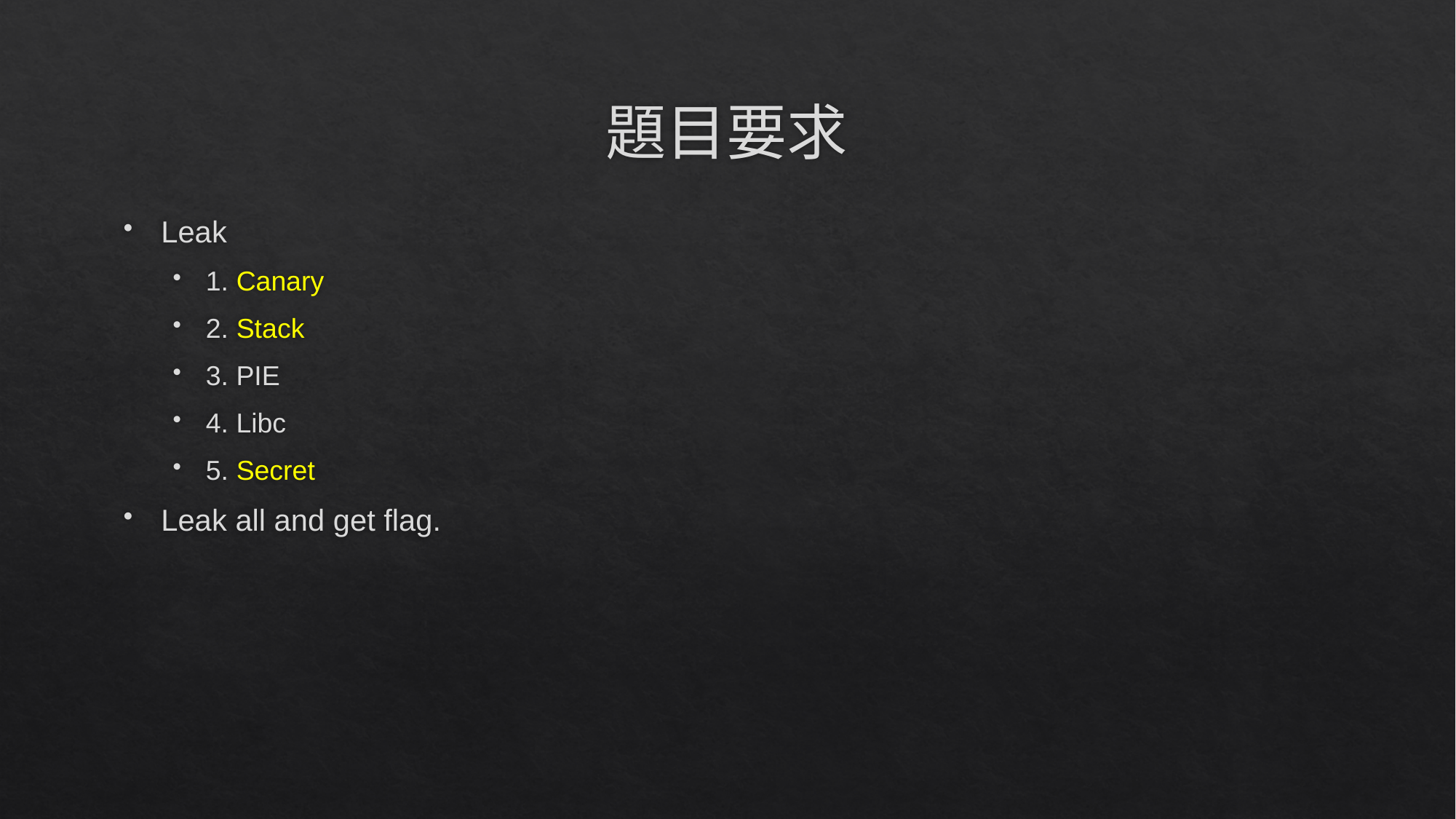

# 題目要求
Leak
1. Canary
2. Stack
3. PIE
4. Libc
5. Secret
Leak all and get flag.